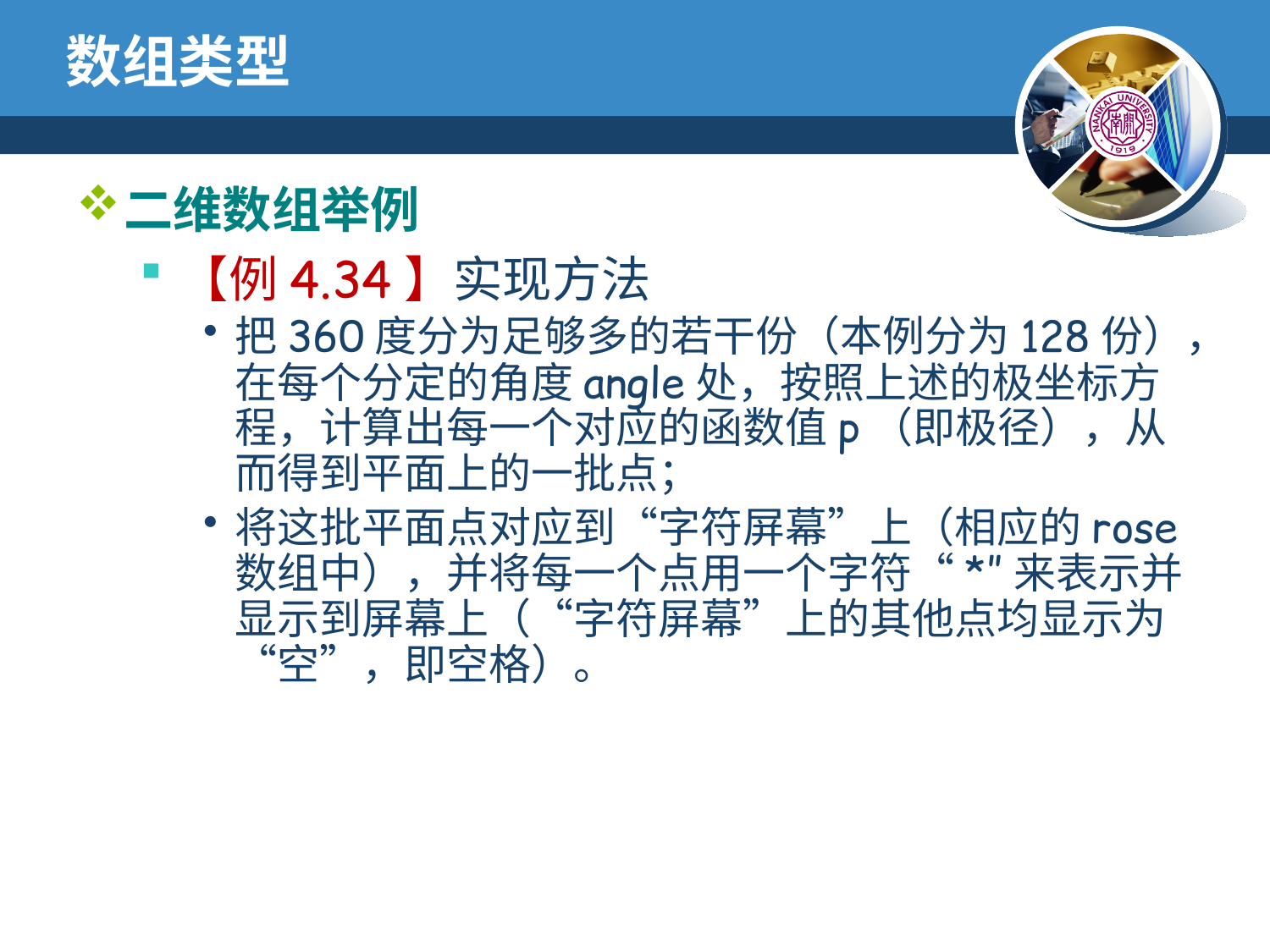

# 数组类型
二维数组举例
【例4.34】实现方法
把360度分为足够多的若干份（本例分为128份），在每个分定的角度angle处，按照上述的极坐标方程，计算出每一个对应的函数值p（即极径），从而得到平面上的一批点；
将这批平面点对应到“字符屏幕”上（相应的rose数组中），并将每一个点用一个字符“*”来表示并显示到屏幕上（“字符屏幕”上的其他点均显示为“空”，即空格）。